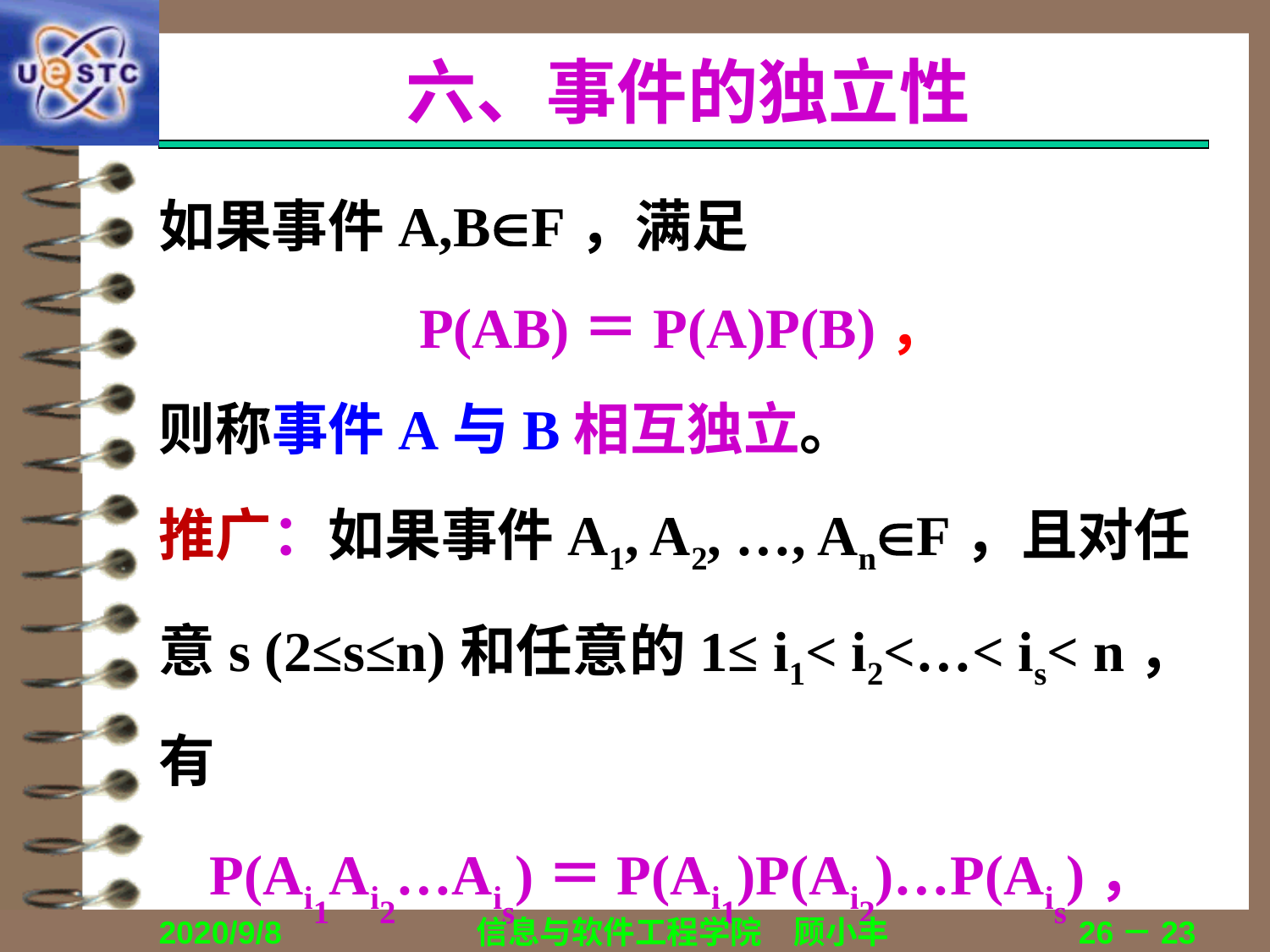

# 六、事件的独立性
如果事件A,B∈F，满足
P(AB)＝P(A)P(B)，
则称事件A与B相互独立。
推广：如果事件A1, A2, …, An∈F，且对任意s (2≤s≤n)和任意的1≤ i1< i2<…< is< n，有
P(Ai1Ai2…Ais)＝P(Ai1)P(Ai2)…P(Ais)，
则称事件事件A1,A2,…,An相互独立。
2020/9/8
信息与软件工程学院　顾小丰
26－23